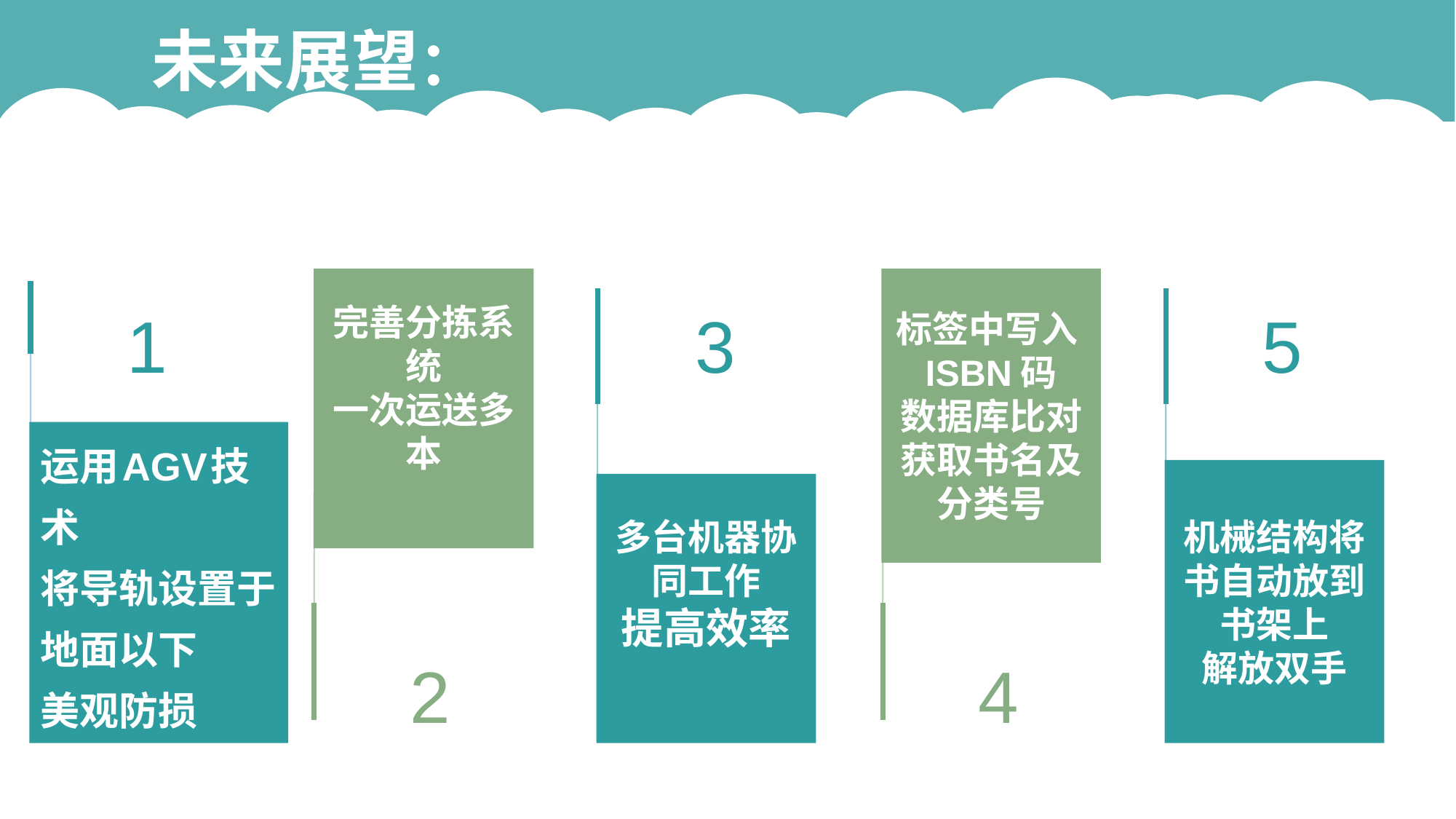

未来展望：
1
运用AGV技术
将导轨设置于地面以下
美观防损

完善分拣系统
一次运送多本

2
3
多台机器协同工作
提高效率

标签中写入ISBN码
数据库比对
获取书名及分类号
4
5
机械结构将书自动放到书架上
解放双手